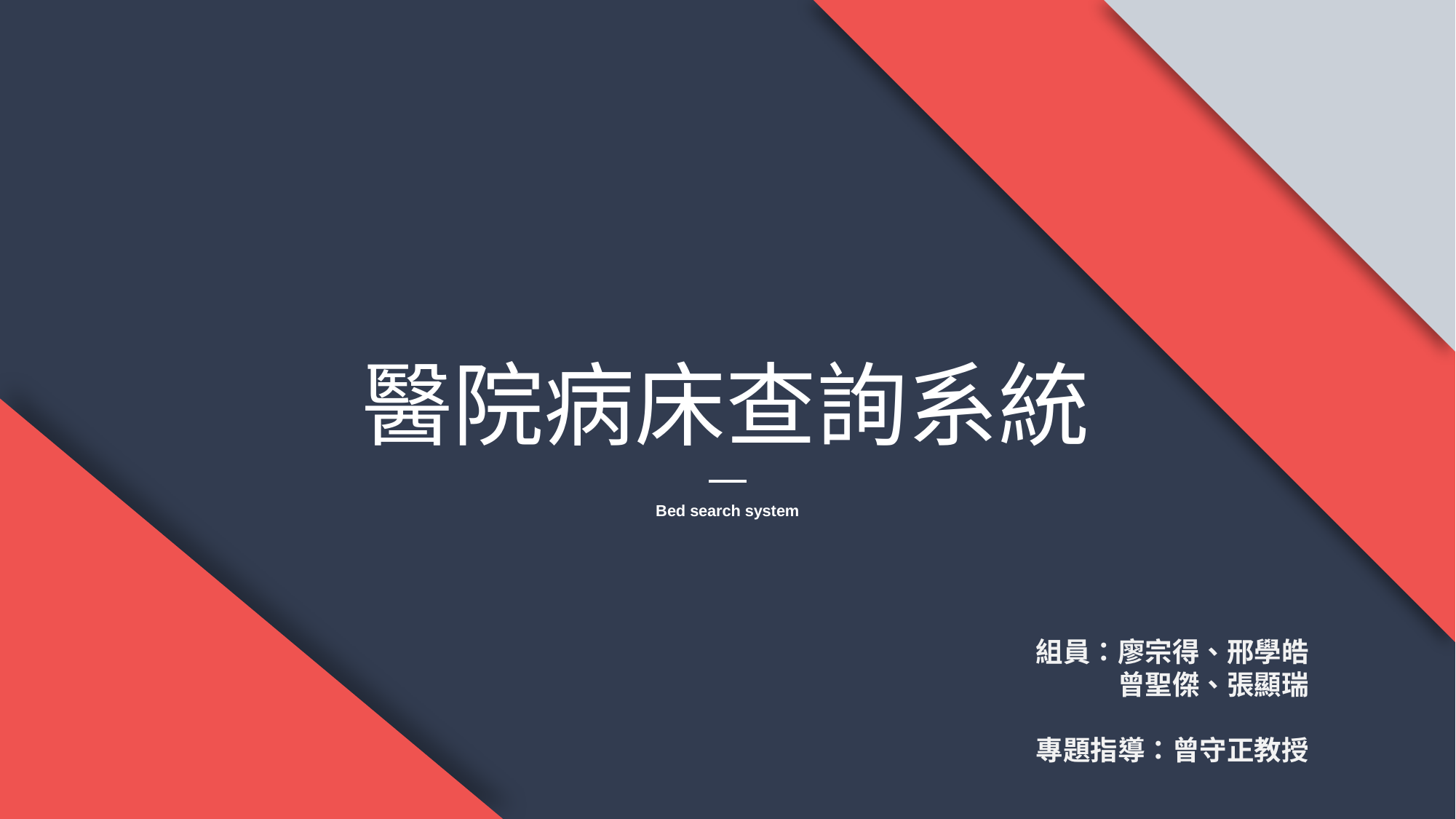

醫院病床查詢系統

Bed search system
組員：廖宗得、邢學皓
　　　曾聖傑、張顯瑞

專題指導：曾守正教授